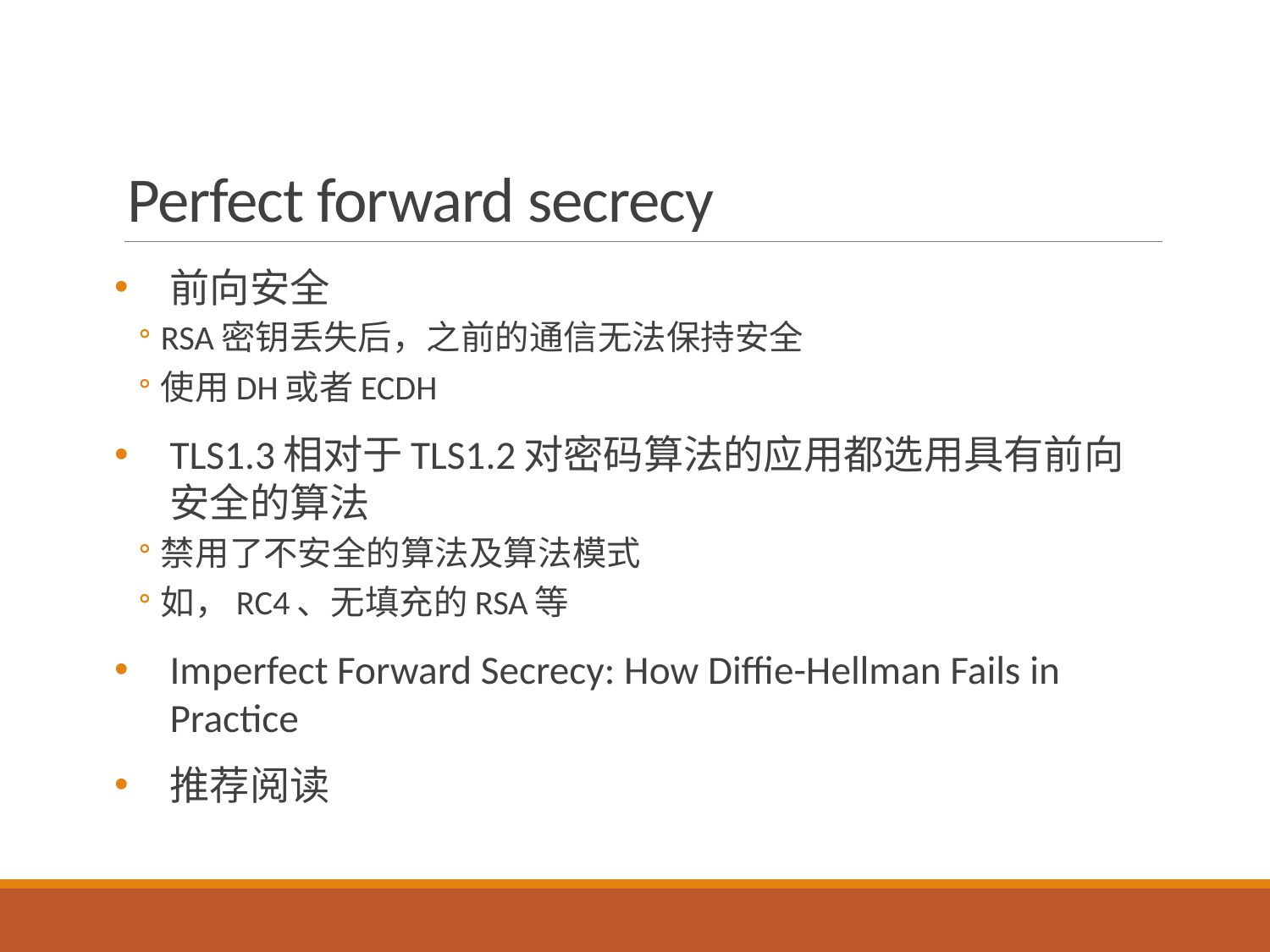

# Perfect forward secrecy
前向安全
RSA密钥丢失后，之前的通信无法保持安全
使用DH或者ECDH
TLS1.3相对于TLS1.2对密码算法的应用都选用具有前向安全的算法
禁用了不安全的算法及算法模式
如，RC4、无填充的RSA等
Imperfect Forward Secrecy: How Diffie-Hellman Fails in Practice
推荐阅读
90